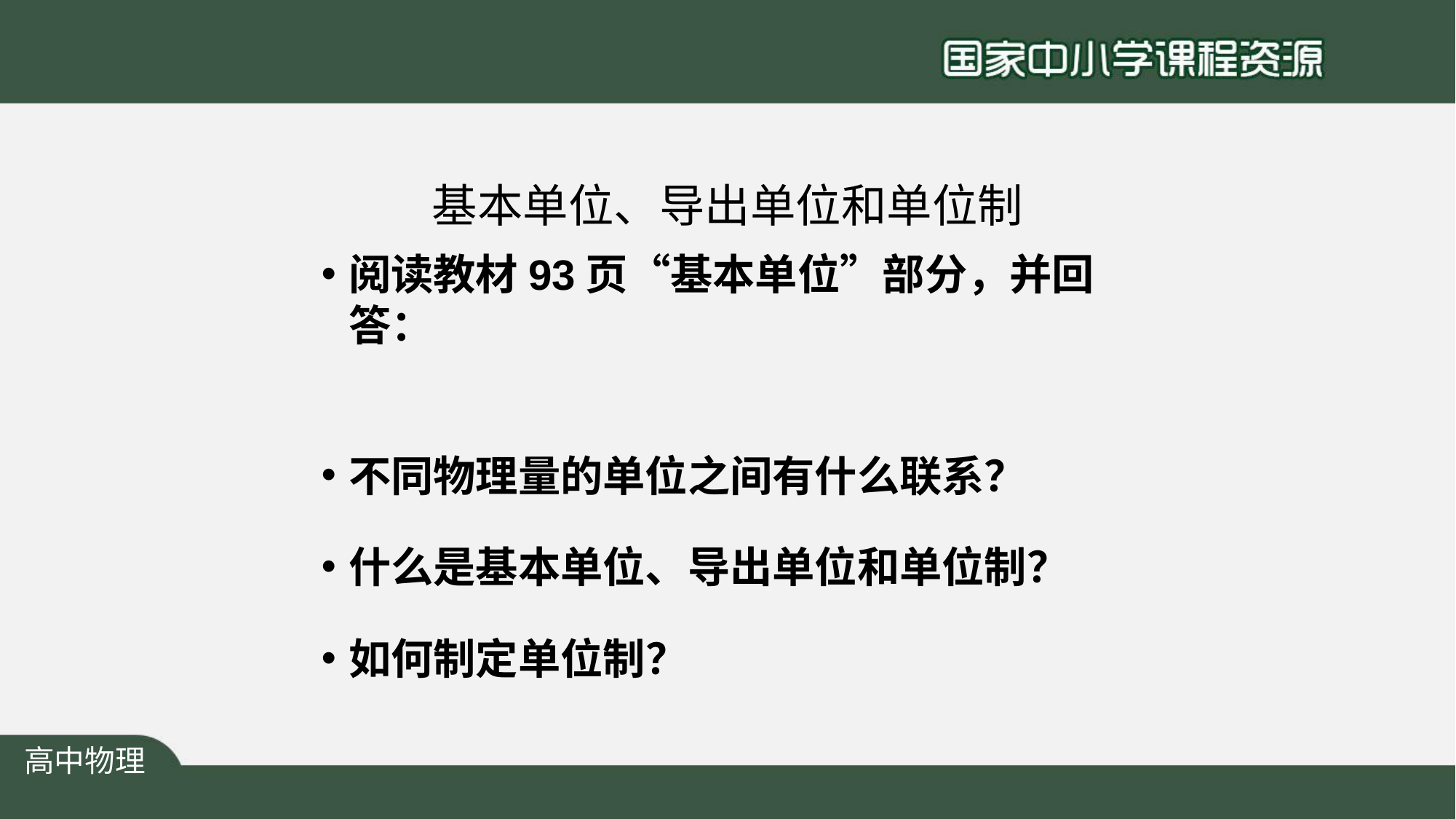

# 基本单位、导出单位和单位制
阅读教材93页“基本单位”部分，并回答：

不同物理量的单位之间有什么联系？
什么是基本单位、导出单位和单位制？
如何制定单位制？
高中物理